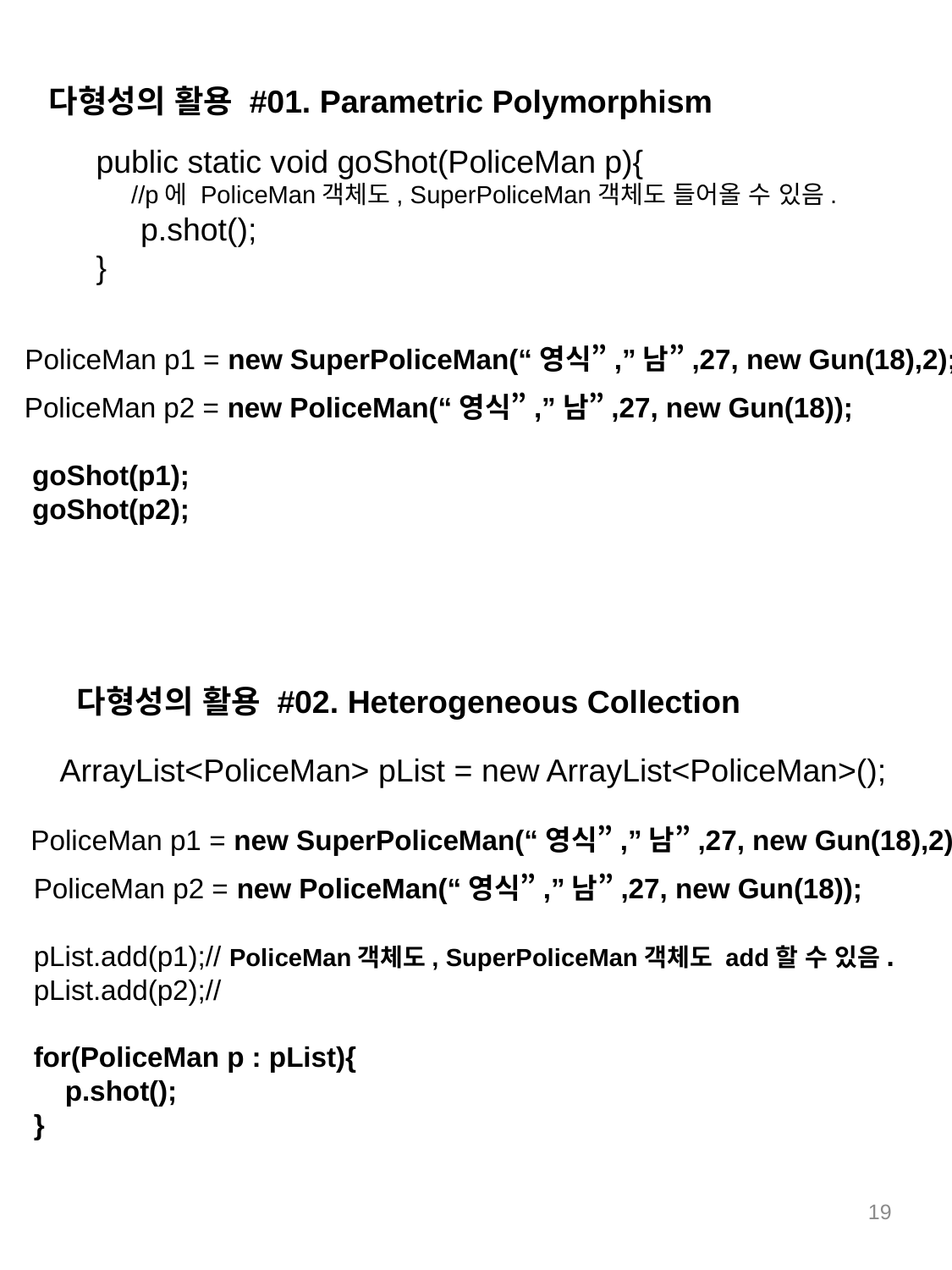

다형성의 활용 #01. Parametric Polymorphism
public static void goShot(PoliceMan p){
     //p에 PoliceMan객체도, SuperPoliceMan객체도 들어올 수 있음.
     p.shot();
}
PoliceMan p1 = new SuperPoliceMan(“영식”,”남”,27, new Gun(18),2);
PoliceMan p2 = new PoliceMan(“영식”,”남”,27, new Gun(18));

 goShot(p1);
 goShot(p2);
다형성의 활용 #02. Heterogeneous Collection
ArrayList<PoliceMan> pList = new ArrayList<PoliceMan>();
PoliceMan p1 = new SuperPoliceMan(“영식”,”남”,27, new Gun(18),2);
PoliceMan p2 = new PoliceMan(“영식”,”남”,27, new Gun(18));

pList.add(p1);// PoliceMan객체도, SuperPoliceMan객체도 add할 수 있음.
pList.add(p2);//

for(PoliceMan p : pList){
    p.shot();
}
19